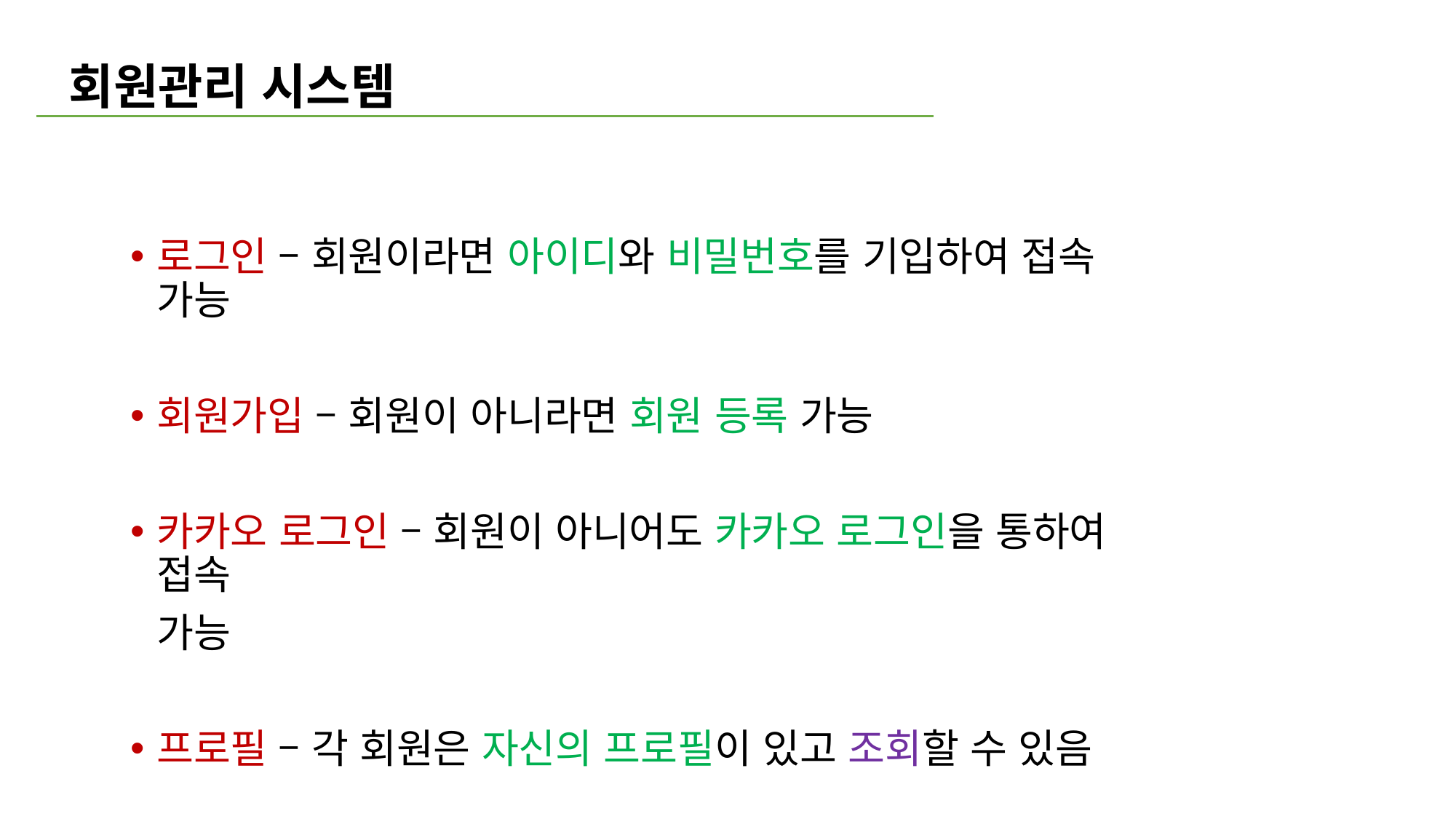

회원관리 시스템

로그인 – 회원이라면 아이디와 비밀번호를 기입하여 접속 가능

회원가입 – 회원이 아니라면 회원 등록 가능

카카오 로그인 – 회원이 아니어도 카카오 로그인을 통하여 접속
				가능

프로필 – 각 회원은 자신의 프로필이 있고 조회할 수 있음